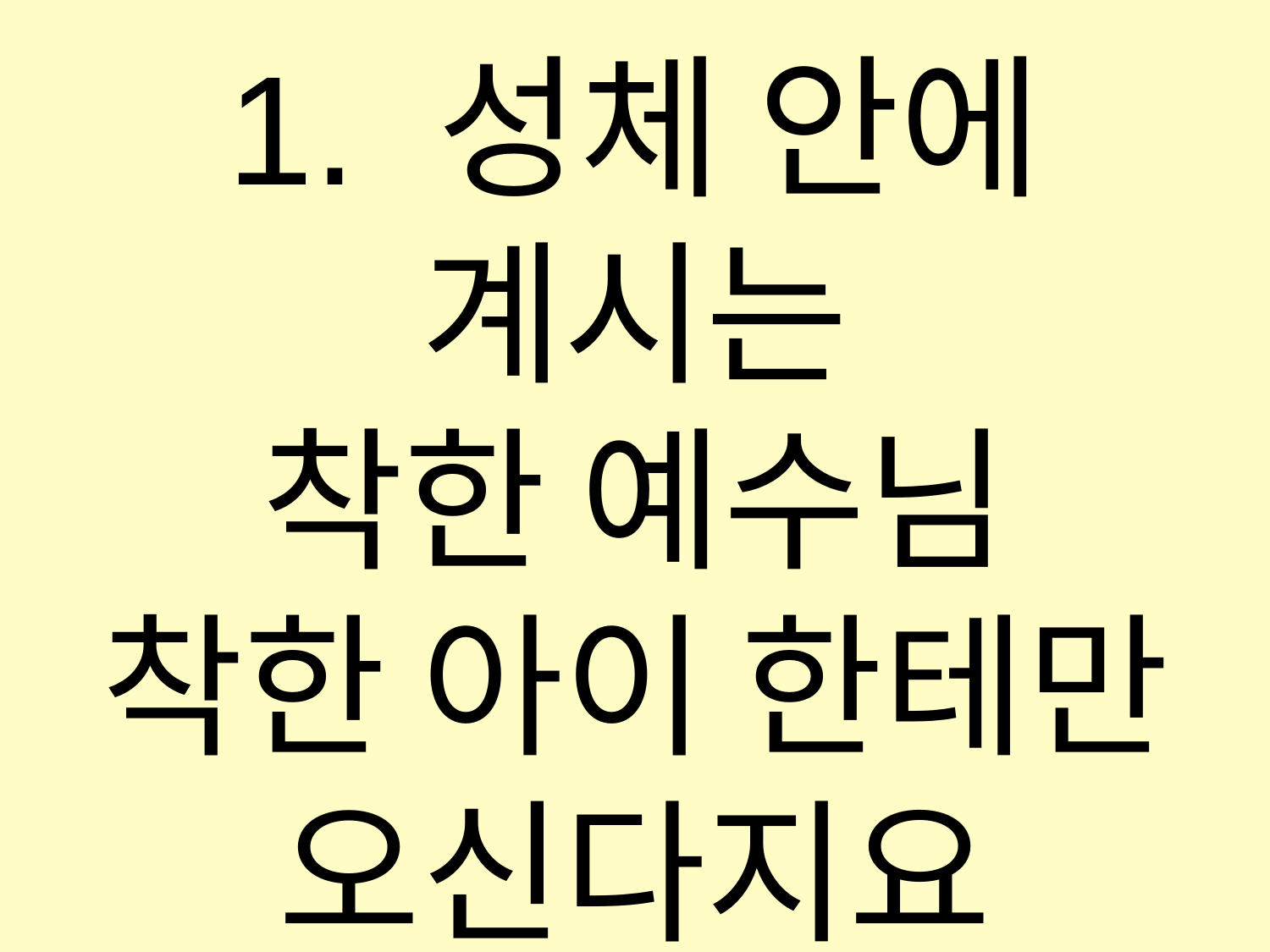

1. 성체 안에 계시는
착한 예수님
착한 아이 한테만
오신다지요